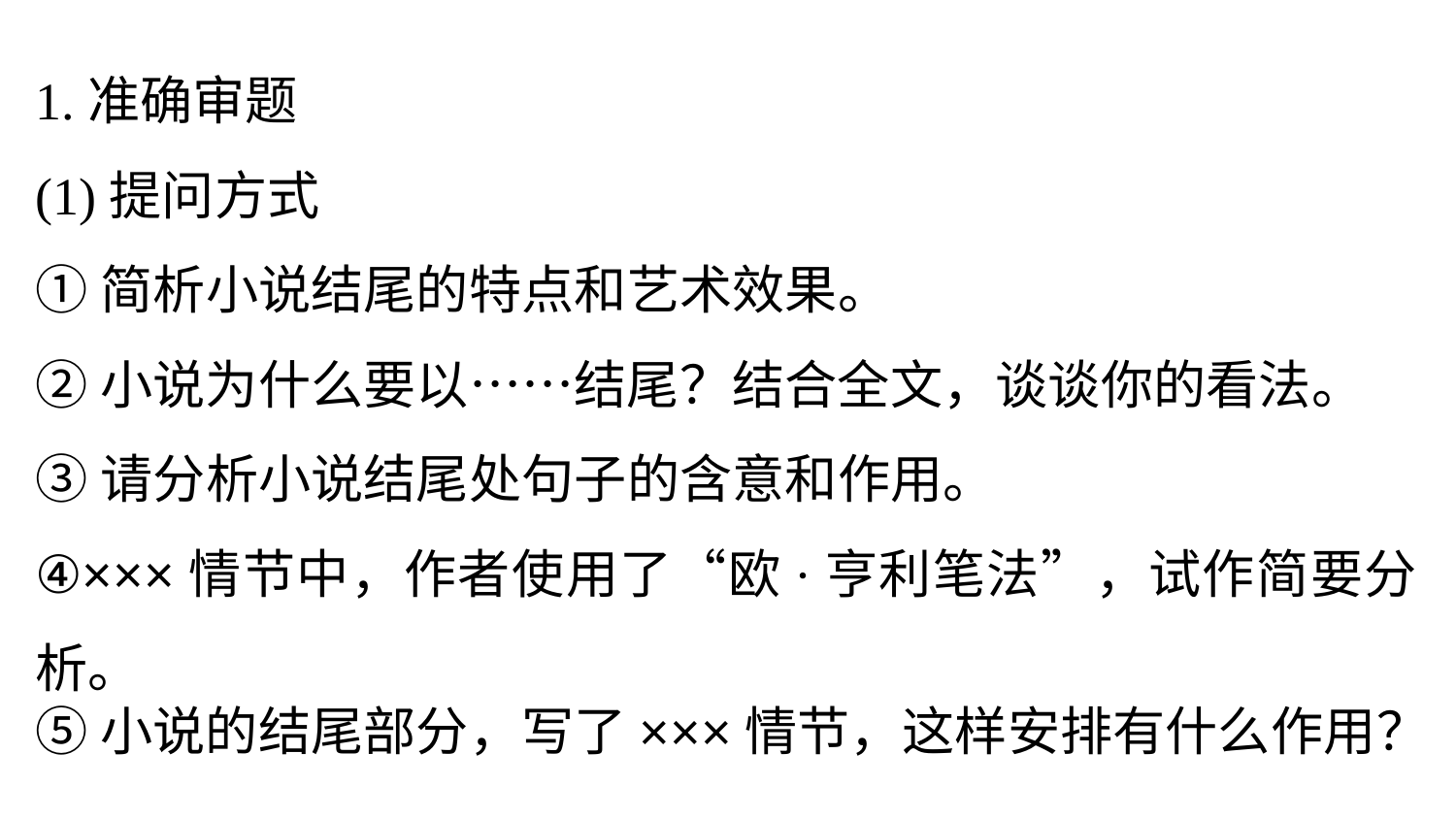

1.准确审题
(1)提问方式
①简析小说结尾的特点和艺术效果。
②小说为什么要以……结尾？结合全文，谈谈你的看法。
③请分析小说结尾处句子的含意和作用。
④×××情节中，作者使用了“欧·亨利笔法”，试作简要分析。
⑤小说的结尾部分，写了×××情节，这样安排有什么作用？